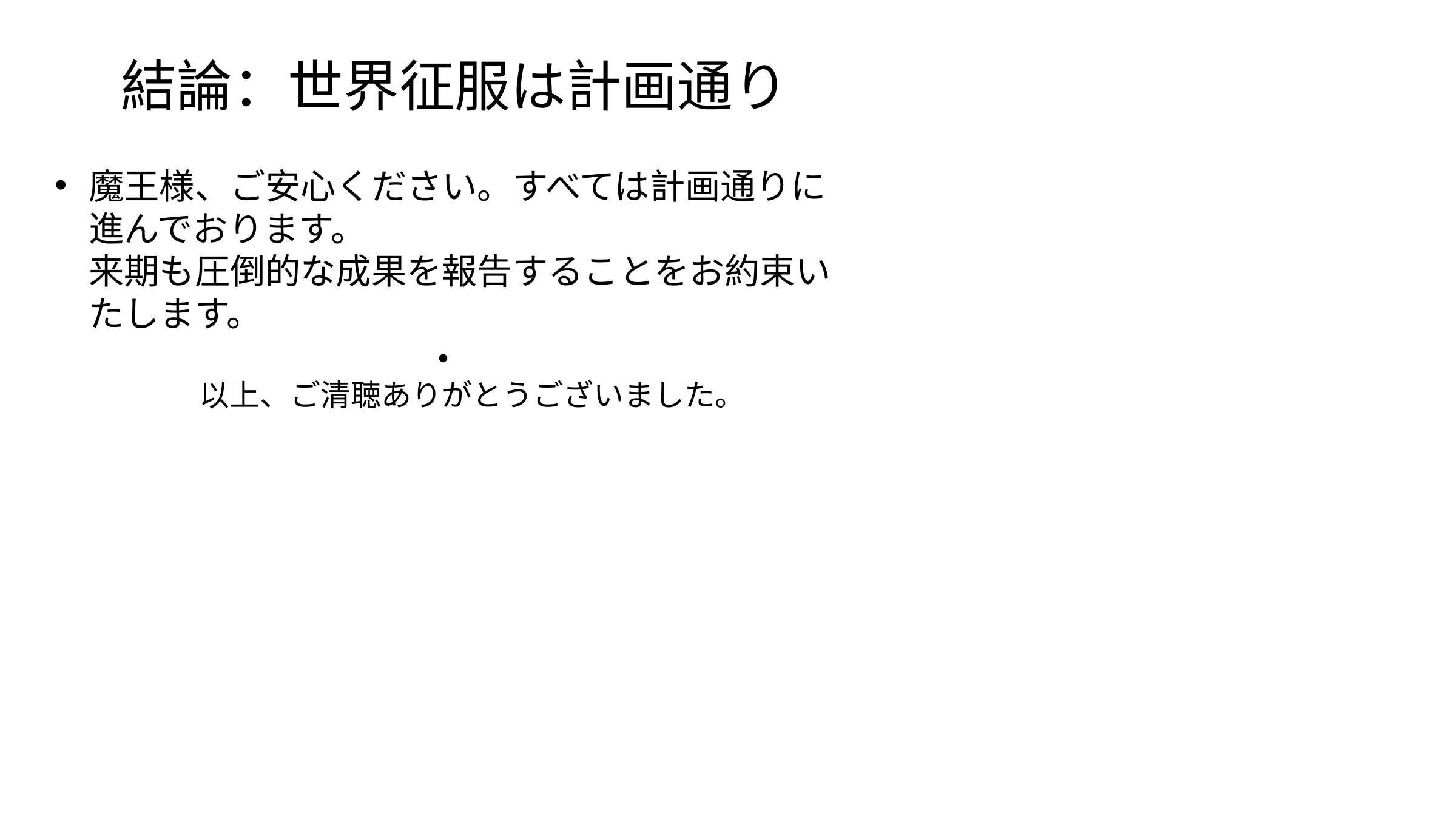

# 結論：世界征服は計画通り
魔王様、ご安心ください。すべては計画通りに進んでおります。
来期も圧倒的な成果を報告することをお約束いたします。
以上、ご清聴ありがとうございました。